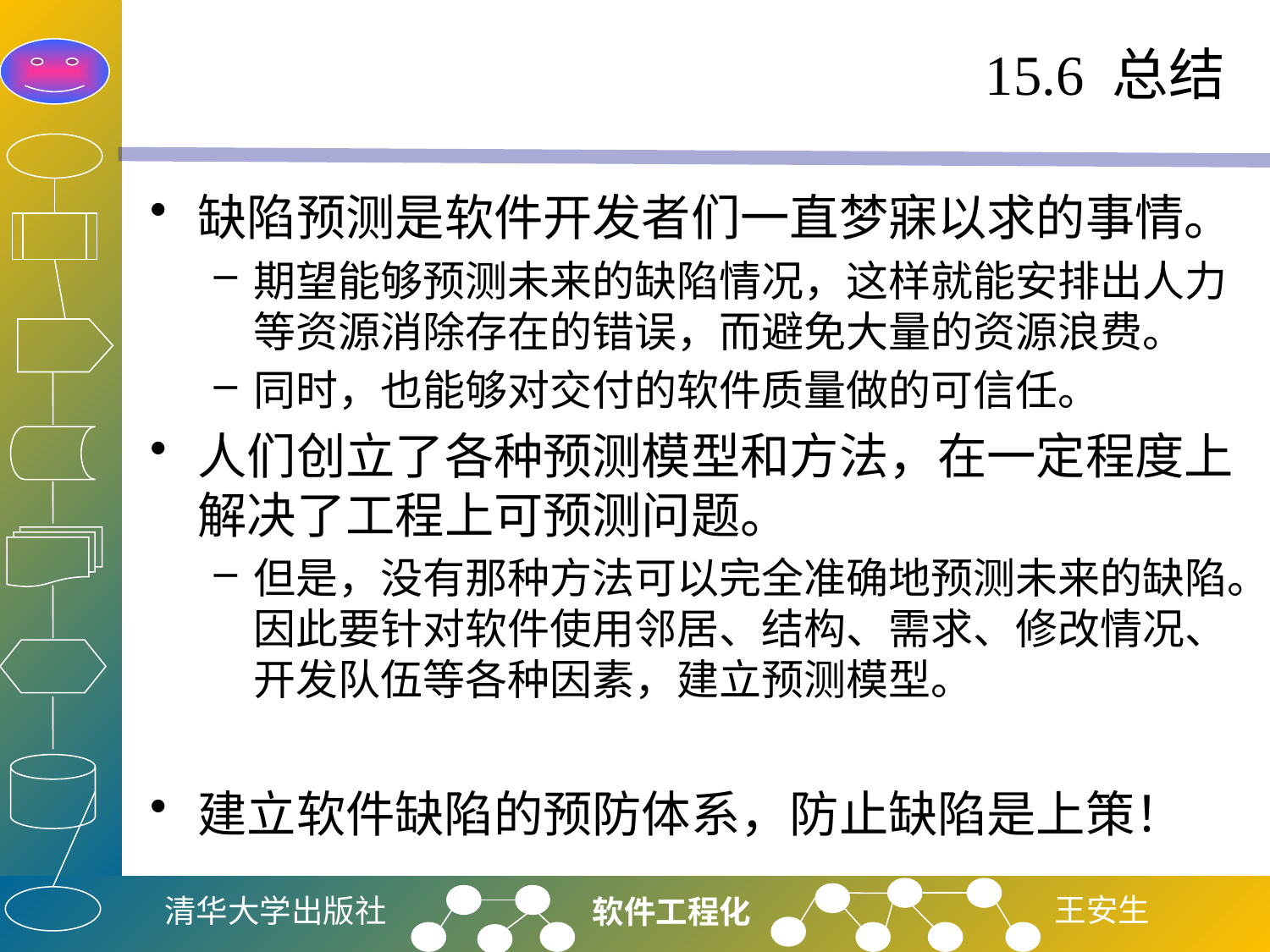

# 15.6 总结
缺陷预测是软件开发者们一直梦寐以求的事情。
期望能够预测未来的缺陷情况，这样就能安排出人力等资源消除存在的错误，而避免大量的资源浪费。
同时，也能够对交付的软件质量做的可信任。
人们创立了各种预测模型和方法，在一定程度上解决了工程上可预测问题。
但是，没有那种方法可以完全准确地预测未来的缺陷。因此要针对软件使用邻居、结构、需求、修改情况、开发队伍等各种因素，建立预测模型。

建立软件缺陷的预防体系，防止缺陷是上策！